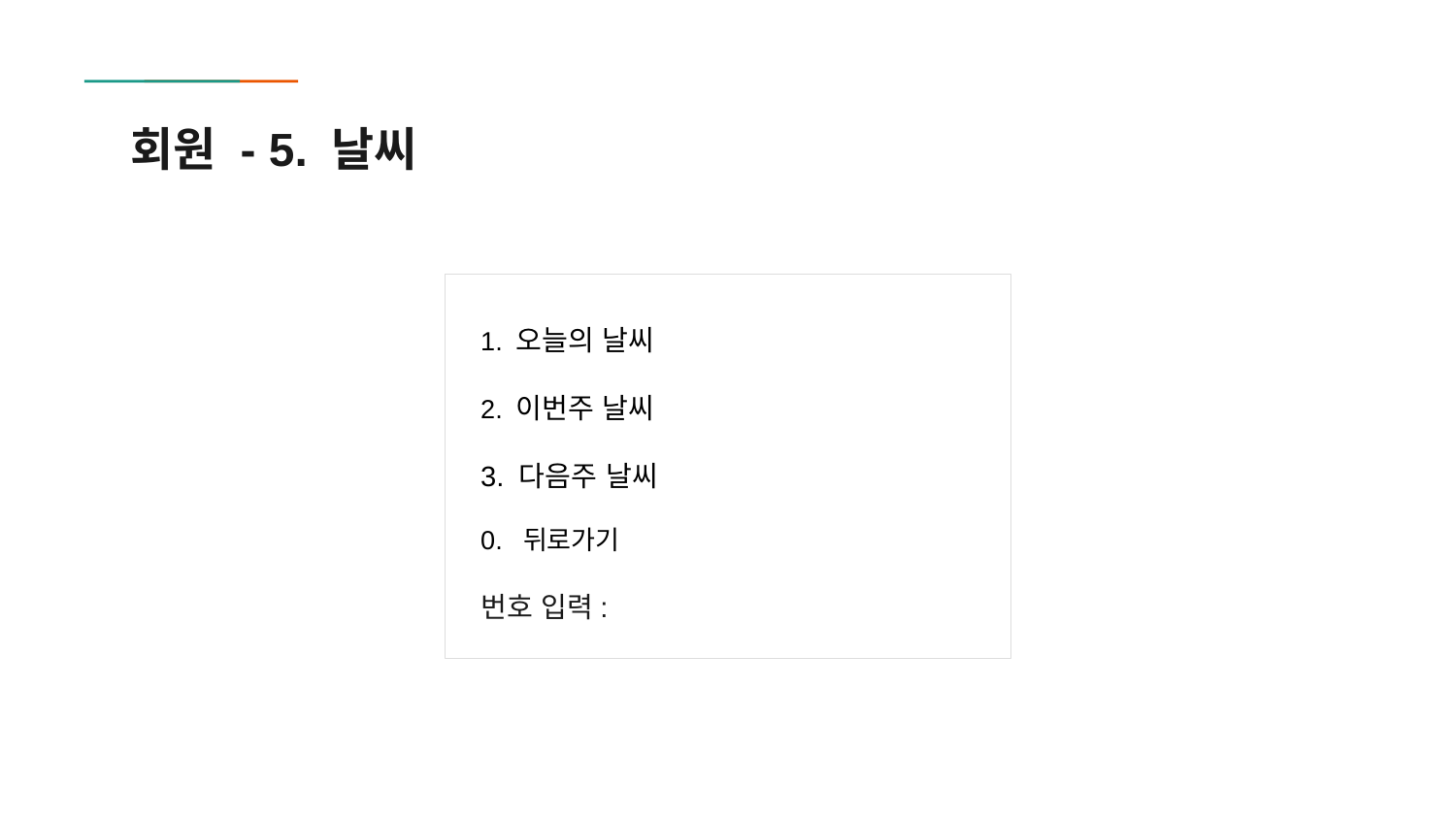

# 회원 - 5. 날씨
1. 오늘의 날씨
2. 이번주 날씨
3. 다음주 날씨
0.  뒤로가기
번호 입력: